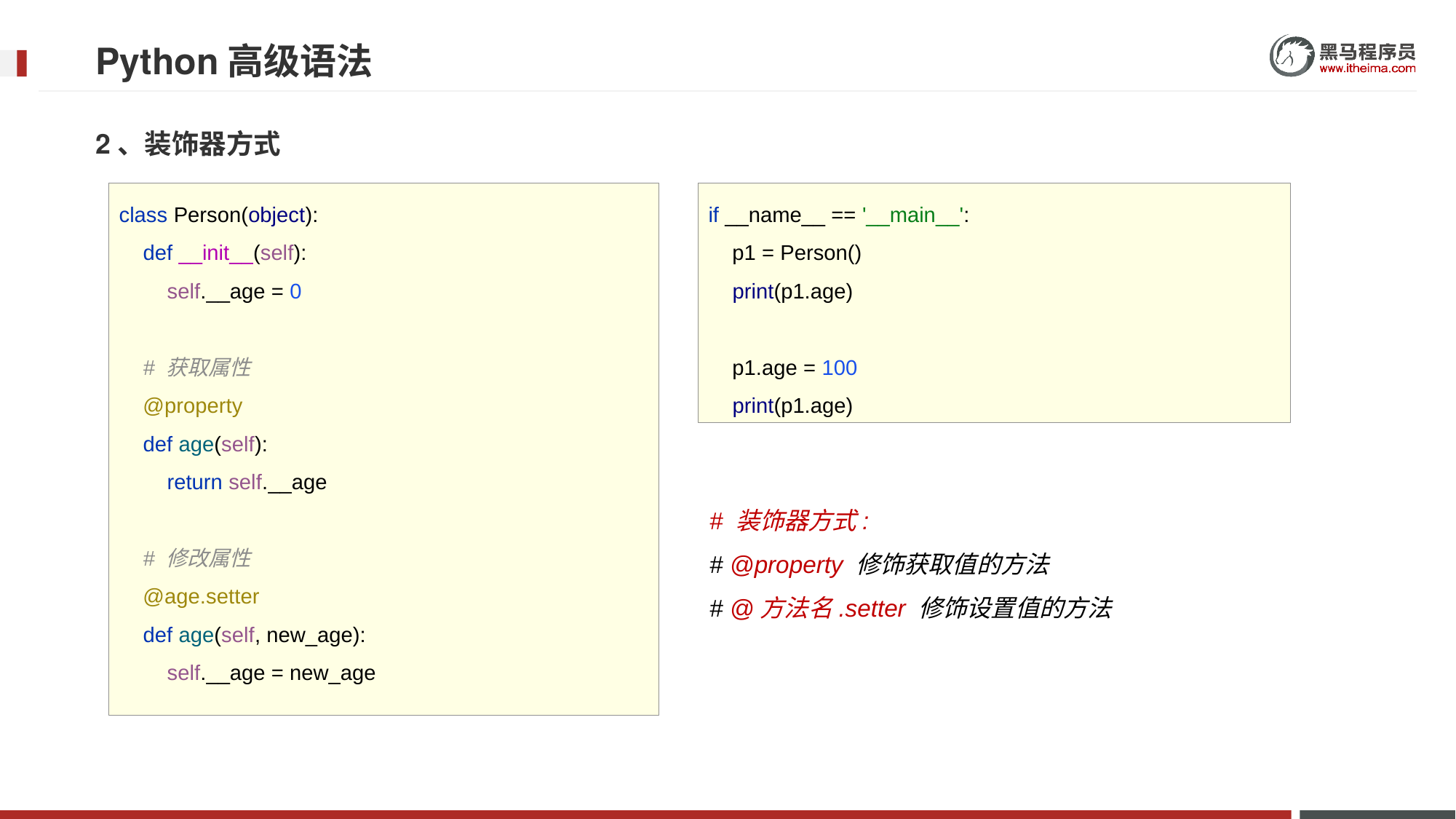

# Python高级语法
2、装饰器方式
class Person(object):
    def __init__(self):
        self.__age = 0
    # 获取属性
    @property
    def age(self):
        return self.__age
    # 修改属性
    @age.setter
    def age(self, new_age):
        self.__age = new_age
if __name__ == '__main__':
    p1 = Person()
    print(p1.age)
    p1.age = 100
    print(p1.age)
# 装饰器方式: # @property 修饰获取值的方法 # @方法名.setter 修饰设置值的方法